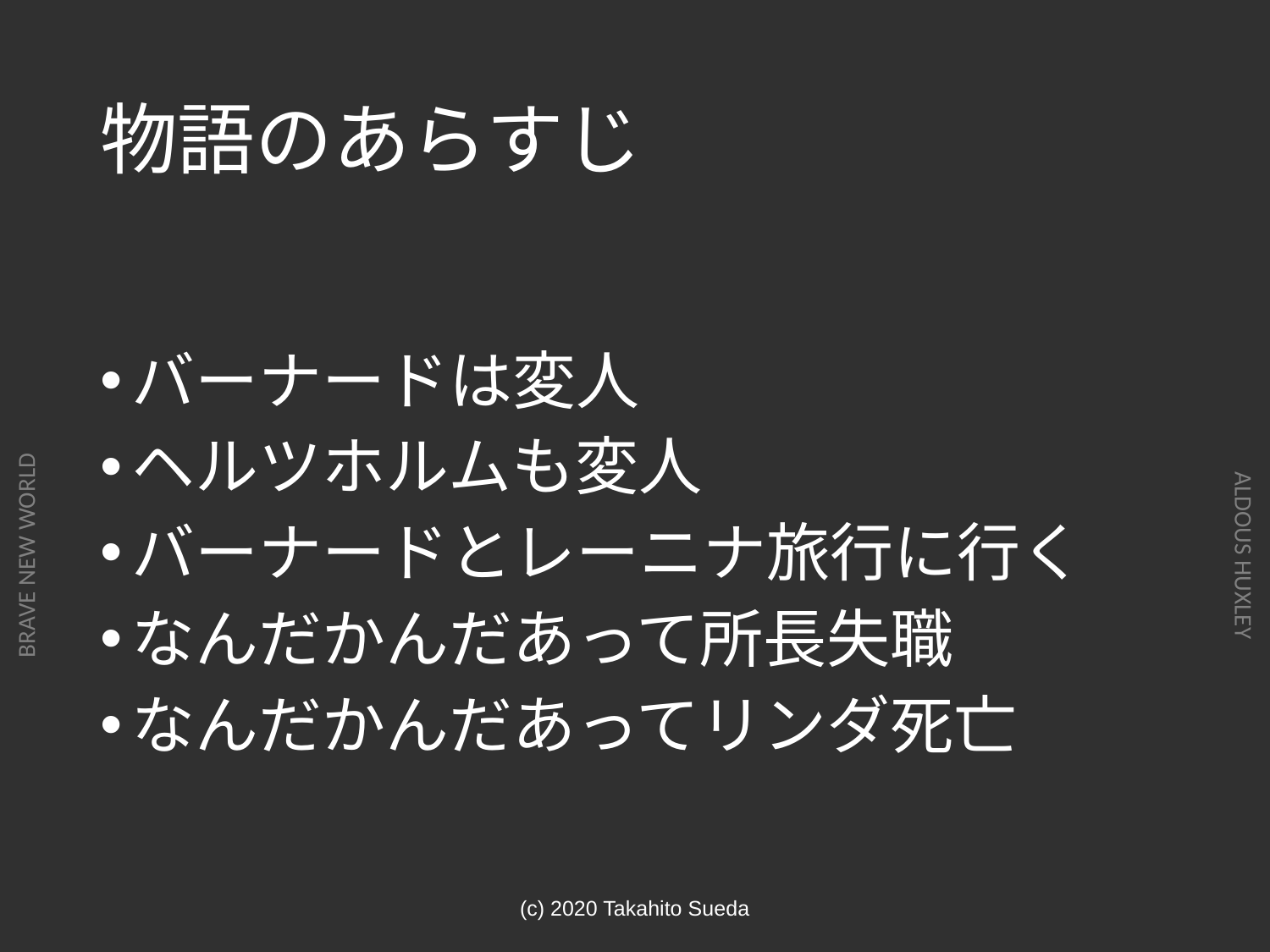

# 物語のあらすじ
バーナードは変人
ヘルツホルムも変人
バーナードとレーニナ旅行に行く
なんだかんだあって所長失職
なんだかんだあってリンダ死亡
(c) 2020 Takahito Sueda